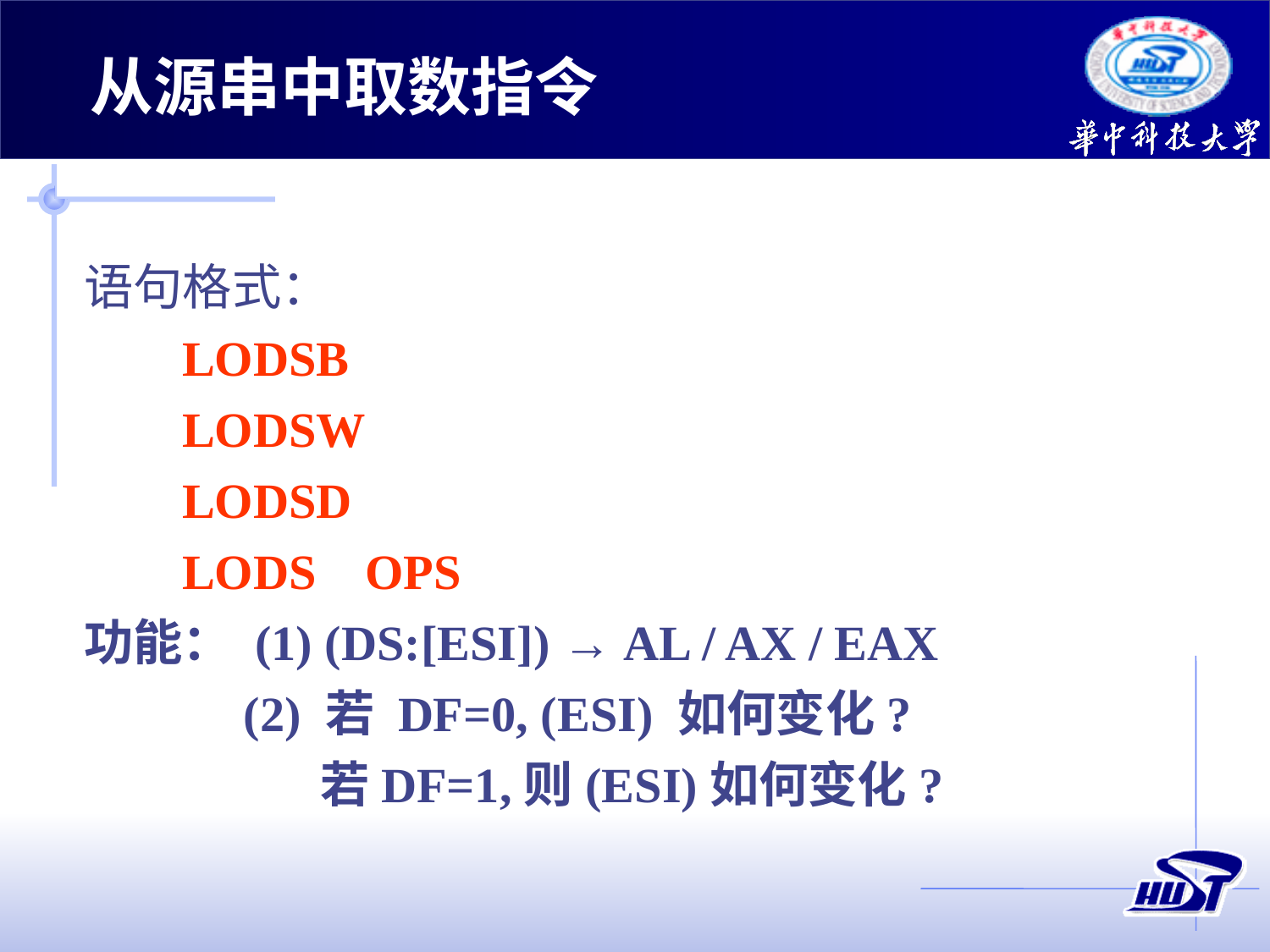

从源串中取数指令
语句格式：
        LODSB
        LODSW
        LODSD
        LODS    OPS
功能： (1) (DS:[ESI]) → AL / AX / EAX
             (2) 若 DF=0, (ESI) 如何变化?
                    若DF=1,则(ESI)如何变化?